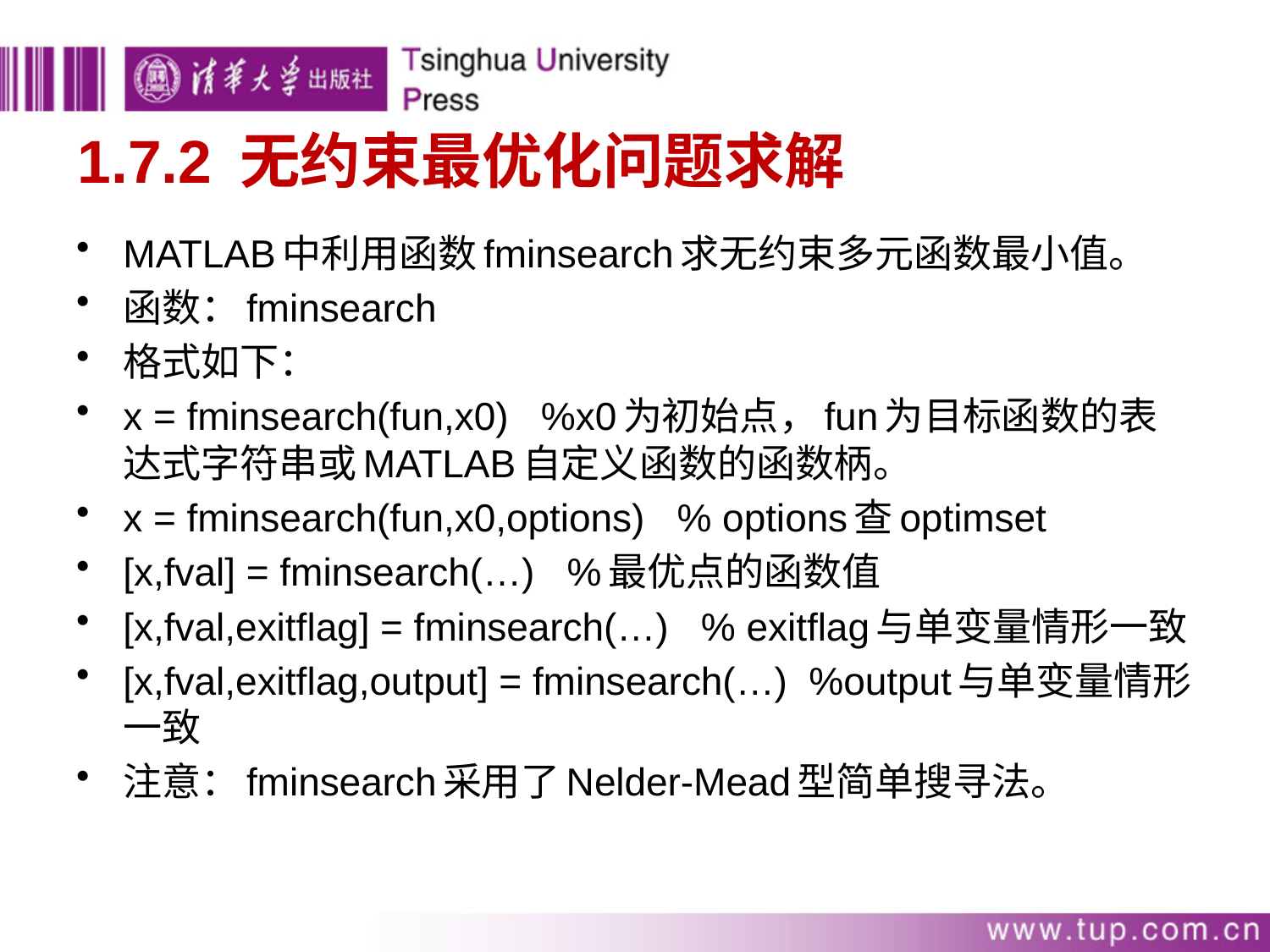

# 1.7.2 无约束最优化问题求解
MATLAB中利用函数fminsearch求无约束多元函数最小值。
函数：fminsearch
格式如下：
x = fminsearch(fun,x0)   %x0为初始点，fun为目标函数的表达式字符串或MATLAB自定义函数的函数柄。
x = fminsearch(fun,x0,options)   % options查optimset
[x,fval] = fminsearch(…)   %最优点的函数值
[x,fval,exitflag] = fminsearch(…)   % exitflag与单变量情形一致
[x,fval,exitflag,output] = fminsearch(…)  %output与单变量情形一致
注意：fminsearch采用了Nelder-Mead型简单搜寻法。